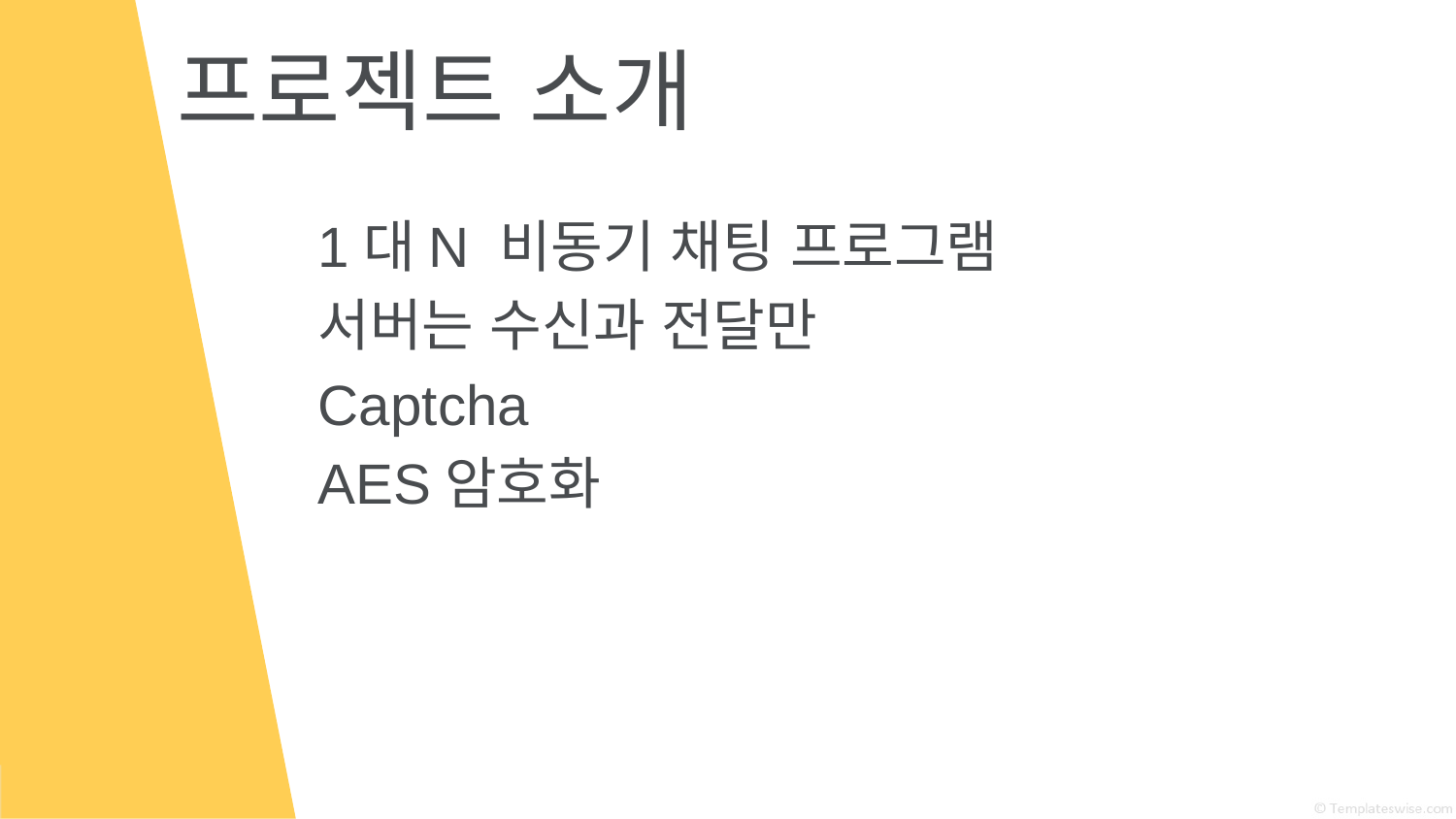

# 프로젝트 소개
1대N 비동기 채팅 프로그램
서버는 수신과 전달만
Captcha
AES암호화